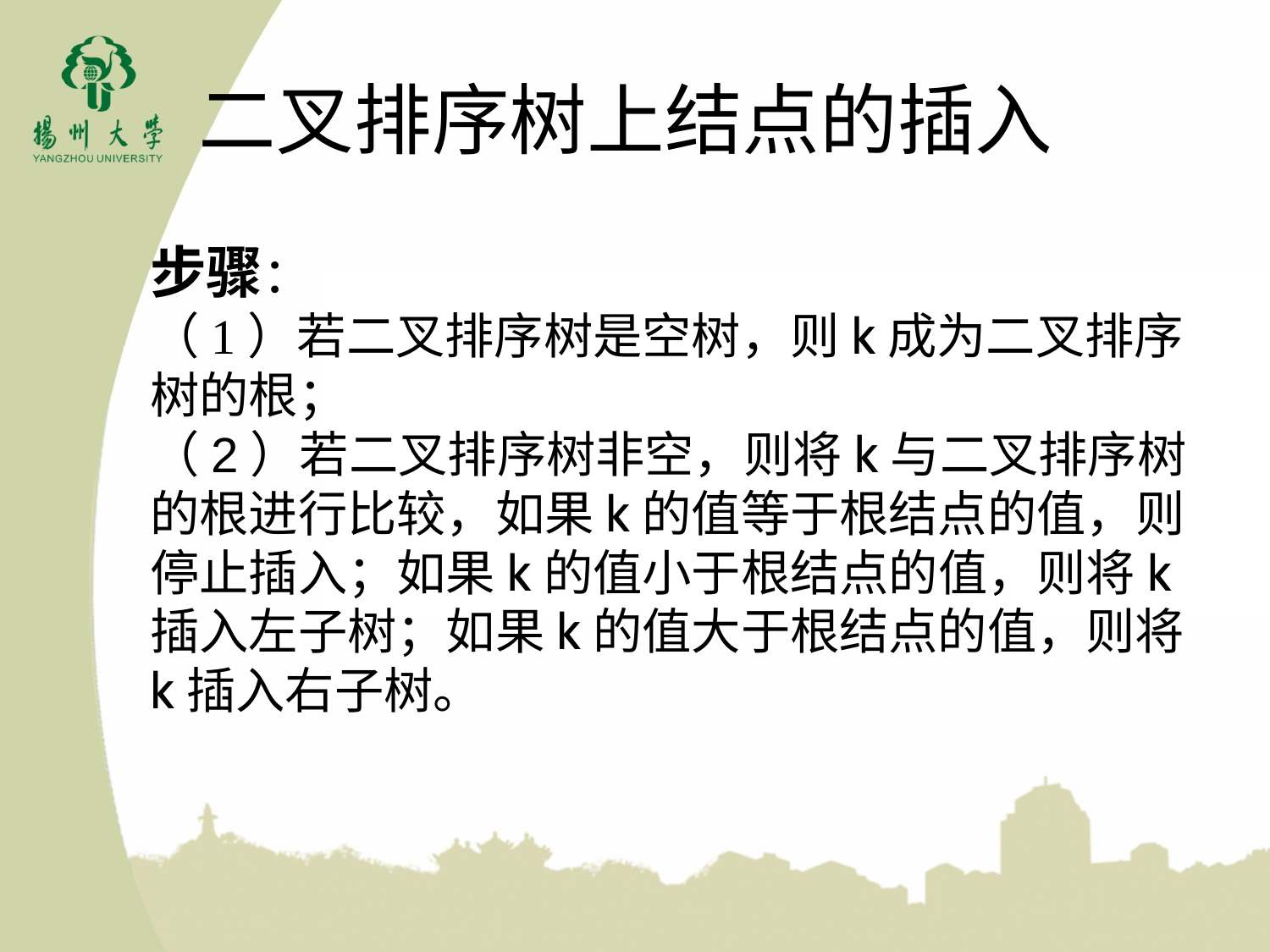

# 二叉排序树上结点的插入
步骤：
（1）若二叉排序树是空树，则k成为二叉排序树的根；
（2）若二叉排序树非空，则将k与二叉排序树的根进行比较，如果k的值等于根结点的值，则停止插入；如果k的值小于根结点的值，则将k插入左子树；如果k的值大于根结点的值，则将k插入右子树。
24